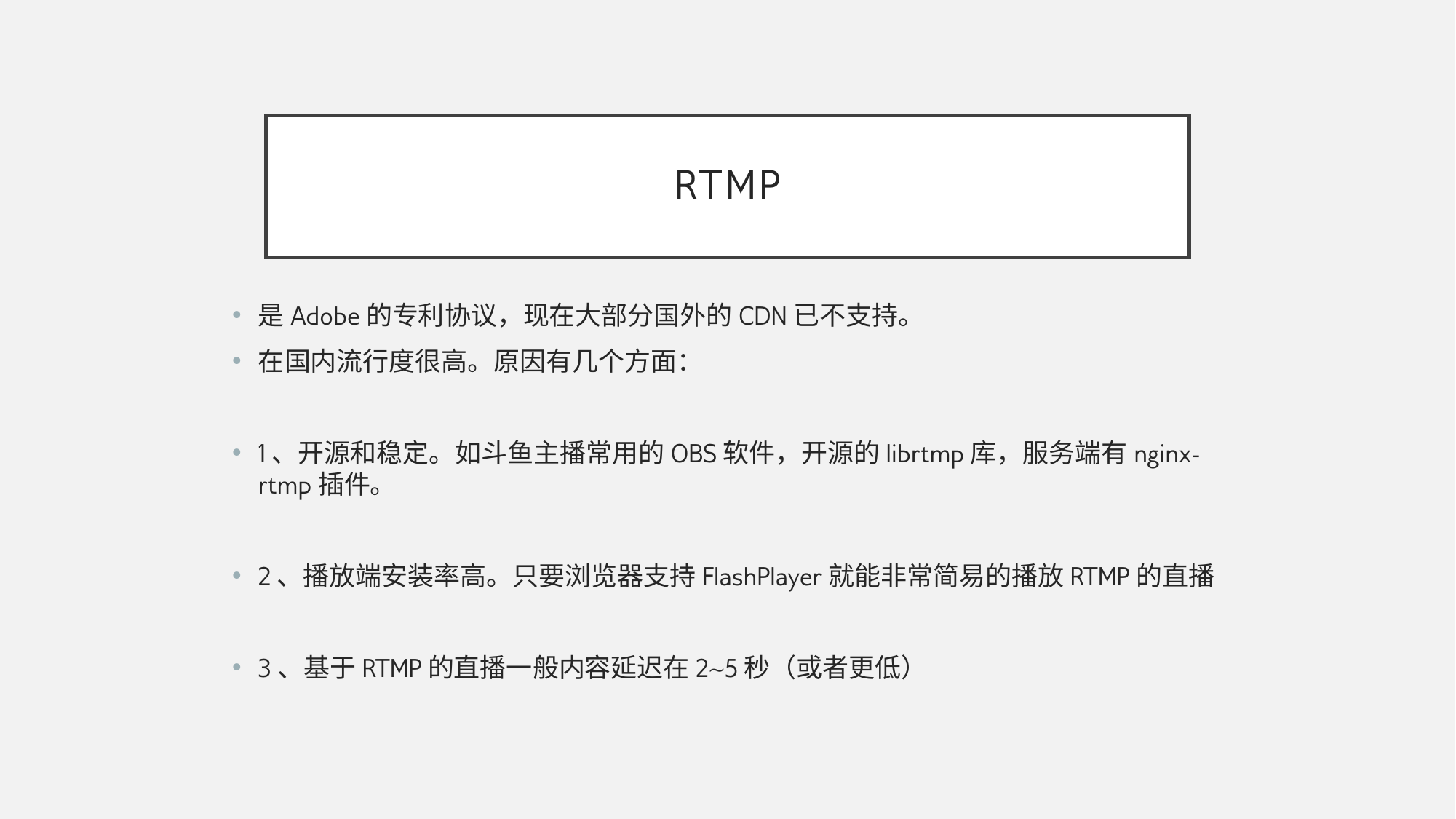

# Rtmp
是Adobe的专利协议，现在大部分国外的CDN已不支持。
在国内流行度很高。原因有几个方面：

1、开源和稳定。如斗鱼主播常用的OBS软件，开源的librtmp库，服务端有nginx-rtmp插件。

2、播放端安装率高。只要浏览器支持FlashPlayer就能非常简易的播放RTMP的直播

3、基于RTMP的直播一般内容延迟在2~5秒（或者更低）